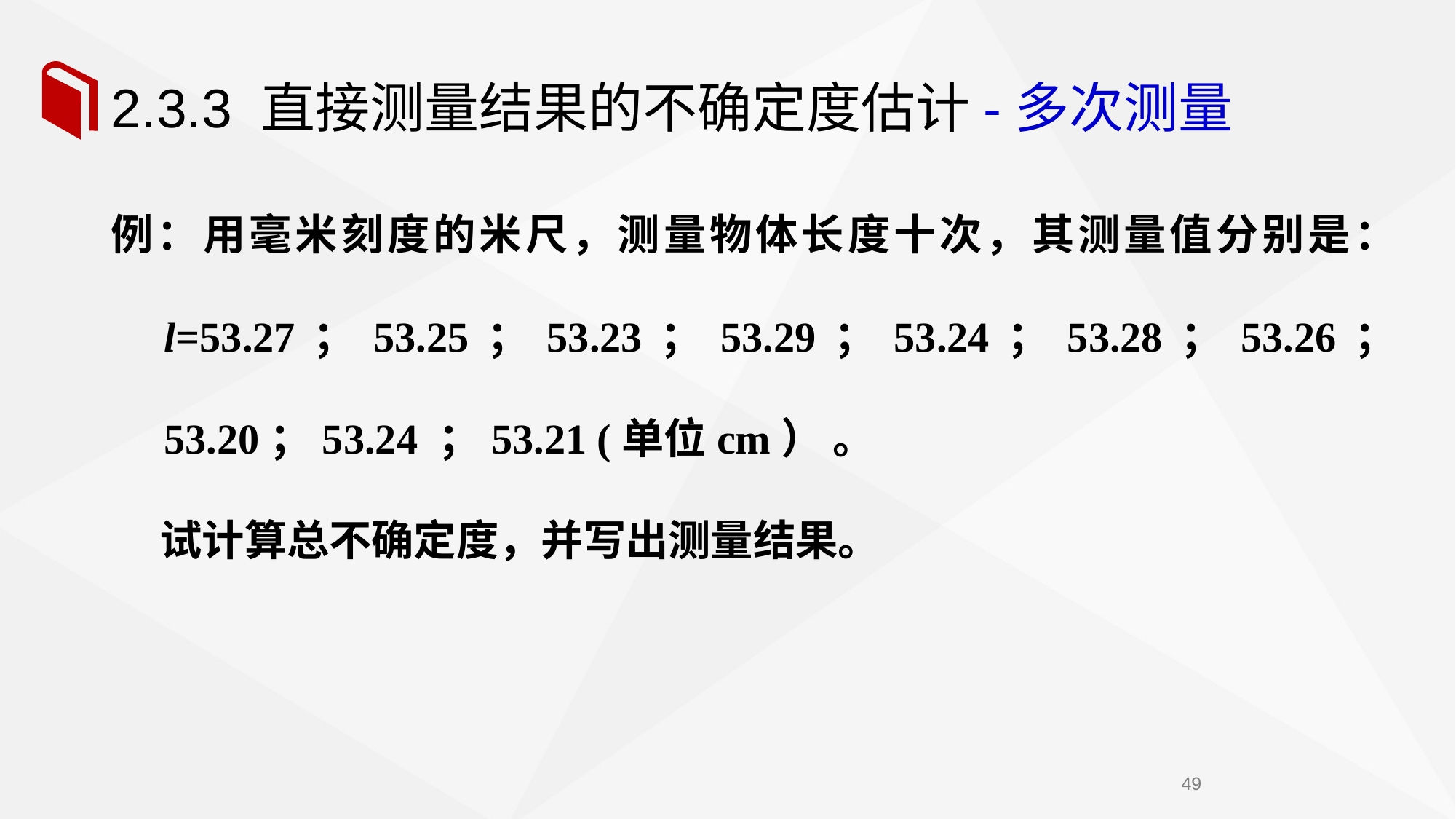

# 2.3.3 直接测量结果的不确定度估计-多次测量
例：用毫米刻度的米尺，测量物体长度十次，其测量值分别是：l=53.27；53.25；53.23；53.29；53.24；53.28；53.26；53.20；53.24 ；53.21 (单位cm） 。
    试计算总不确定度，并写出测量结果。
49